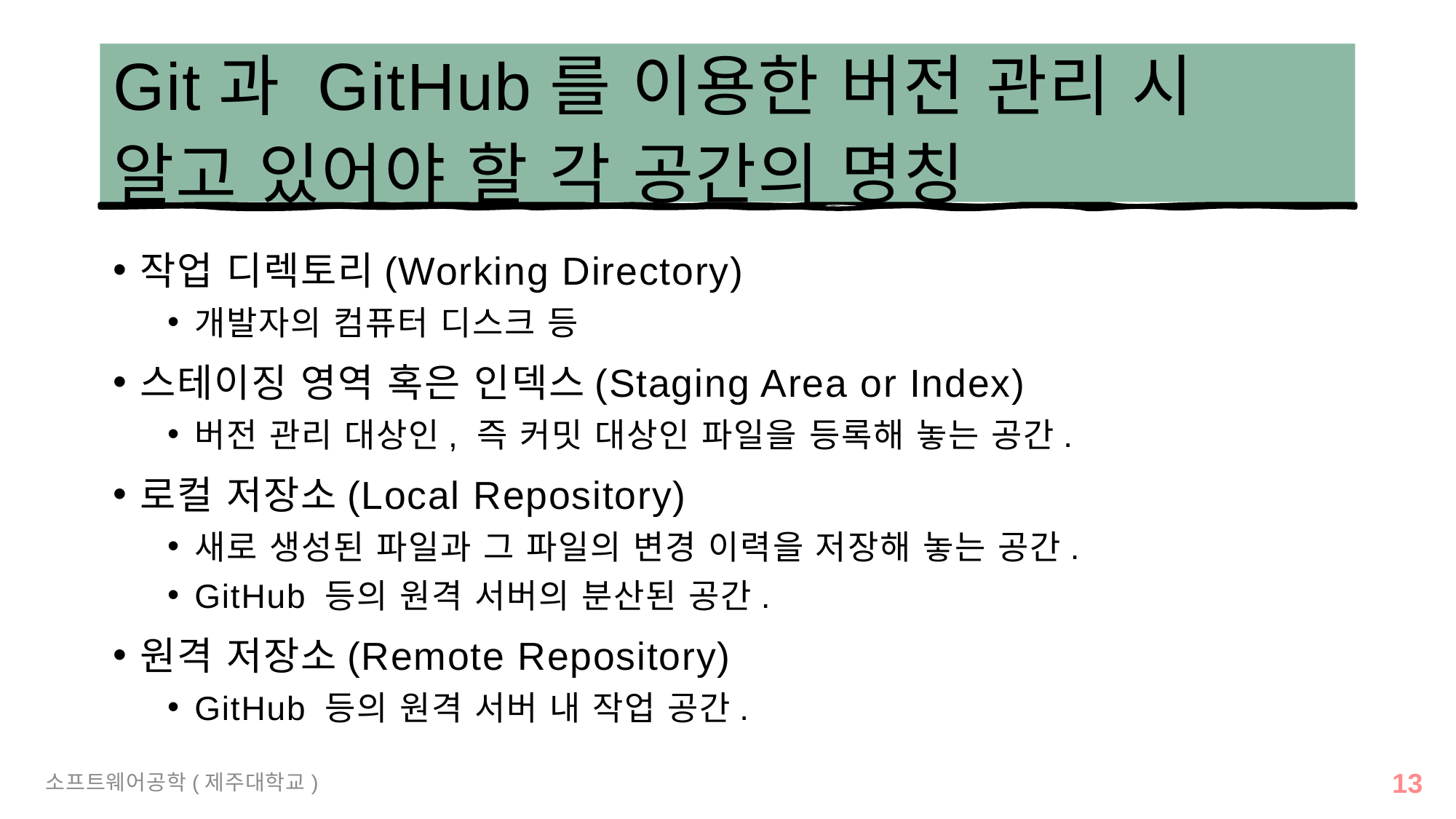

# Git과 GitHub를 이용한 버전 관리 시 알고 있어야 할 각 공간의 명칭
작업 디렉토리(Working Directory)
개발자의 컴퓨터 디스크 등
스테이징 영역 혹은 인덱스(Staging Area or Index)
버전 관리 대상인, 즉 커밋 대상인 파일을 등록해 놓는 공간.
로컬 저장소(Local Repository)
새로 생성된 파일과 그 파일의 변경 이력을 저장해 놓는 공간.
GitHub 등의 원격 서버의 분산된 공간.
원격 저장소(Remote Repository)
GitHub 등의 원격 서버 내 작업 공간.
13
소프트웨어공학(제주대학교)